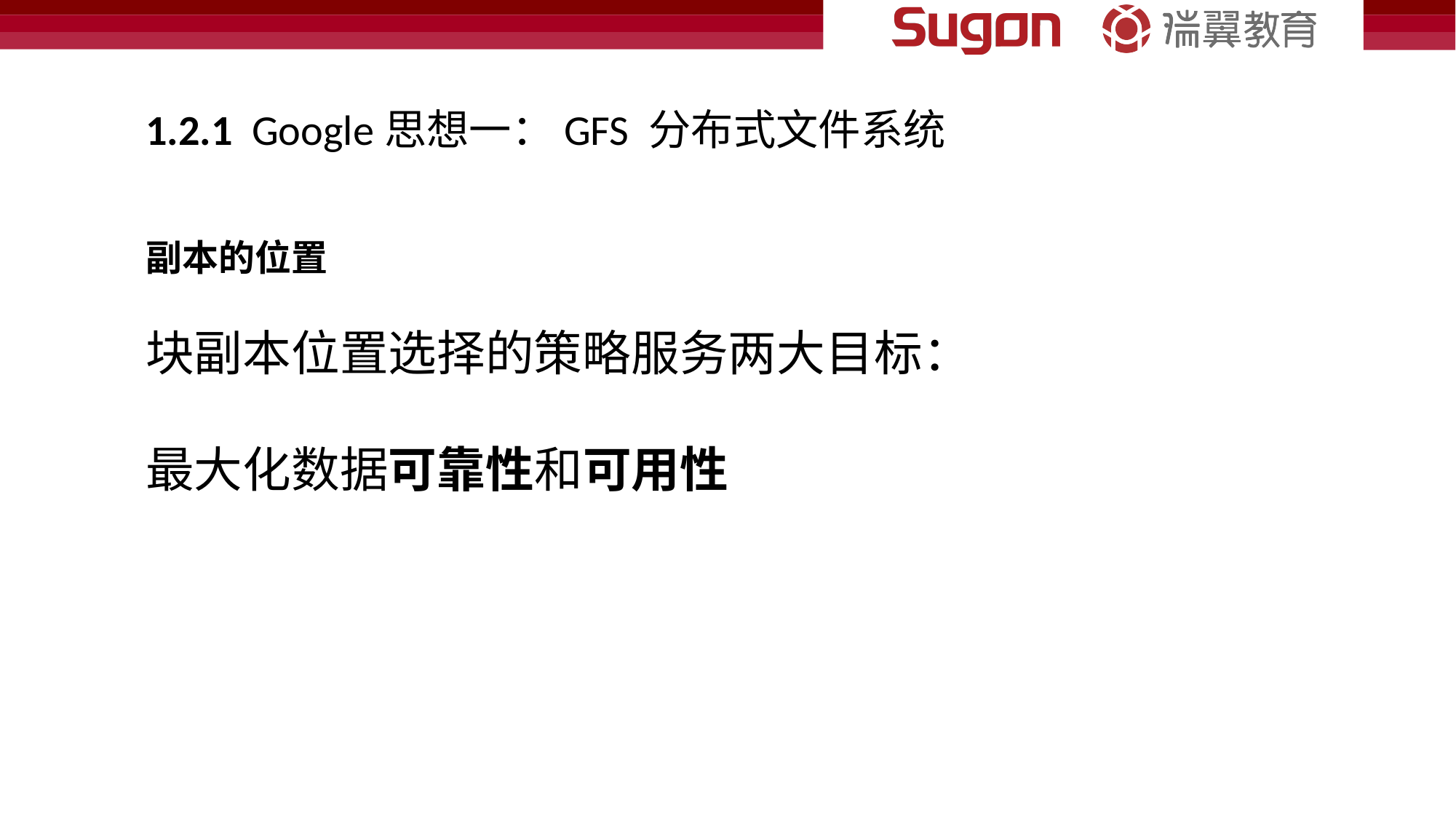

1.2.1  Google思想一：GFS 分布式文件系统
副本的位置
块副本位置选择的策略服务两大目标：

最大化数据可靠性和可用性